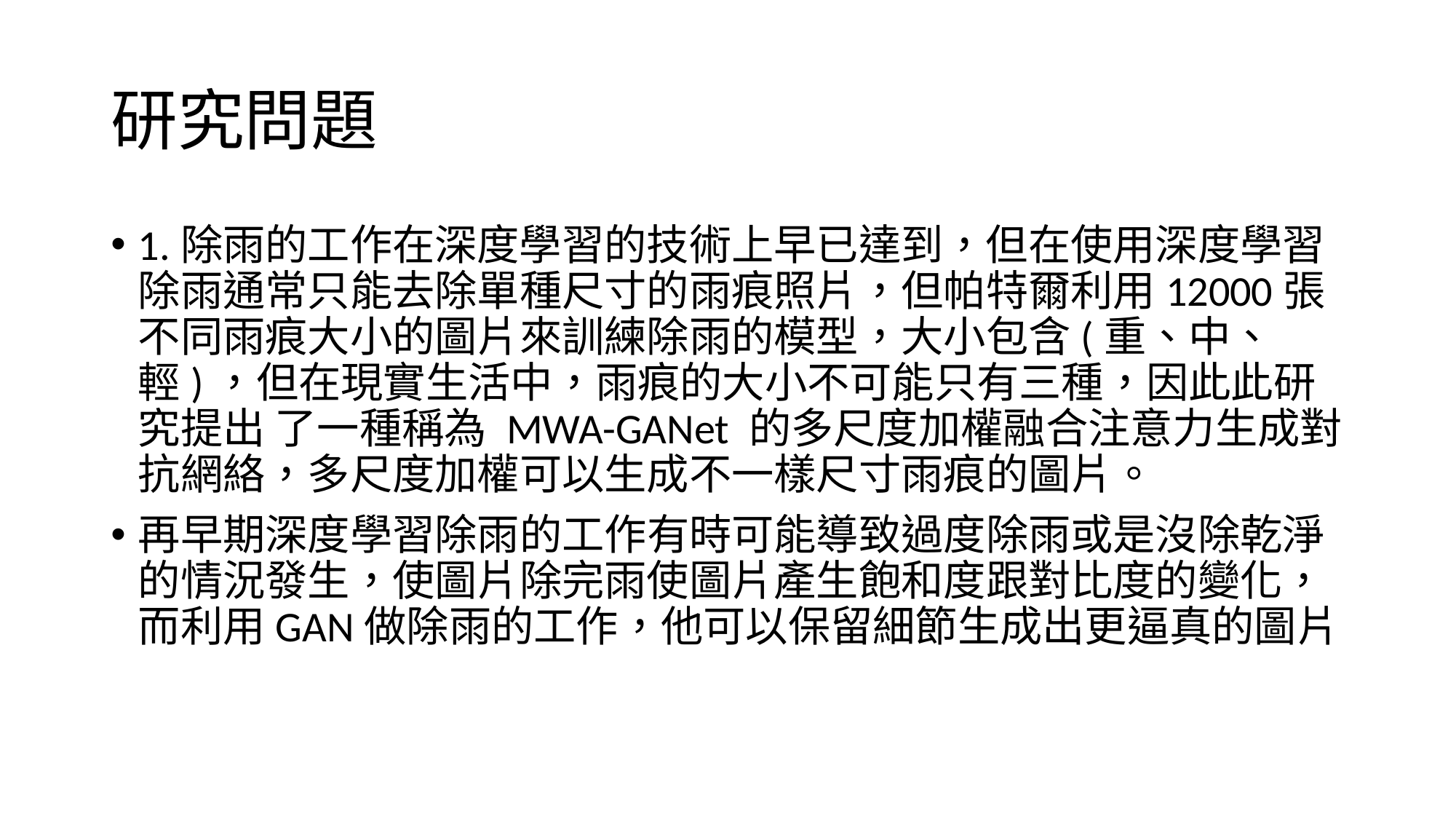

# 研究問題
1.除雨的工作在深度學習的技術上早已達到，但在使用深度學習除雨通常只能去除單種尺寸的雨痕照片，但帕特爾利用12000張不同雨痕大小的圖片來訓練除雨的模型，大小包含(重、中、輕)，但在現實生活中，雨痕的大小不可能只有三種，因此此研究提出 了一種稱為 MWA-GANet 的多尺度加權融合注意力生成對抗網絡，多尺度加權可以生成不一樣尺寸雨痕的圖片。
再早期深度學習除雨的工作有時可能導致過度除雨或是沒除乾淨的情況發生，使圖片除完雨使圖片產生飽和度跟對比度的變化，而利用GAN做除雨的工作，他可以保留細節生成出更逼真的圖片